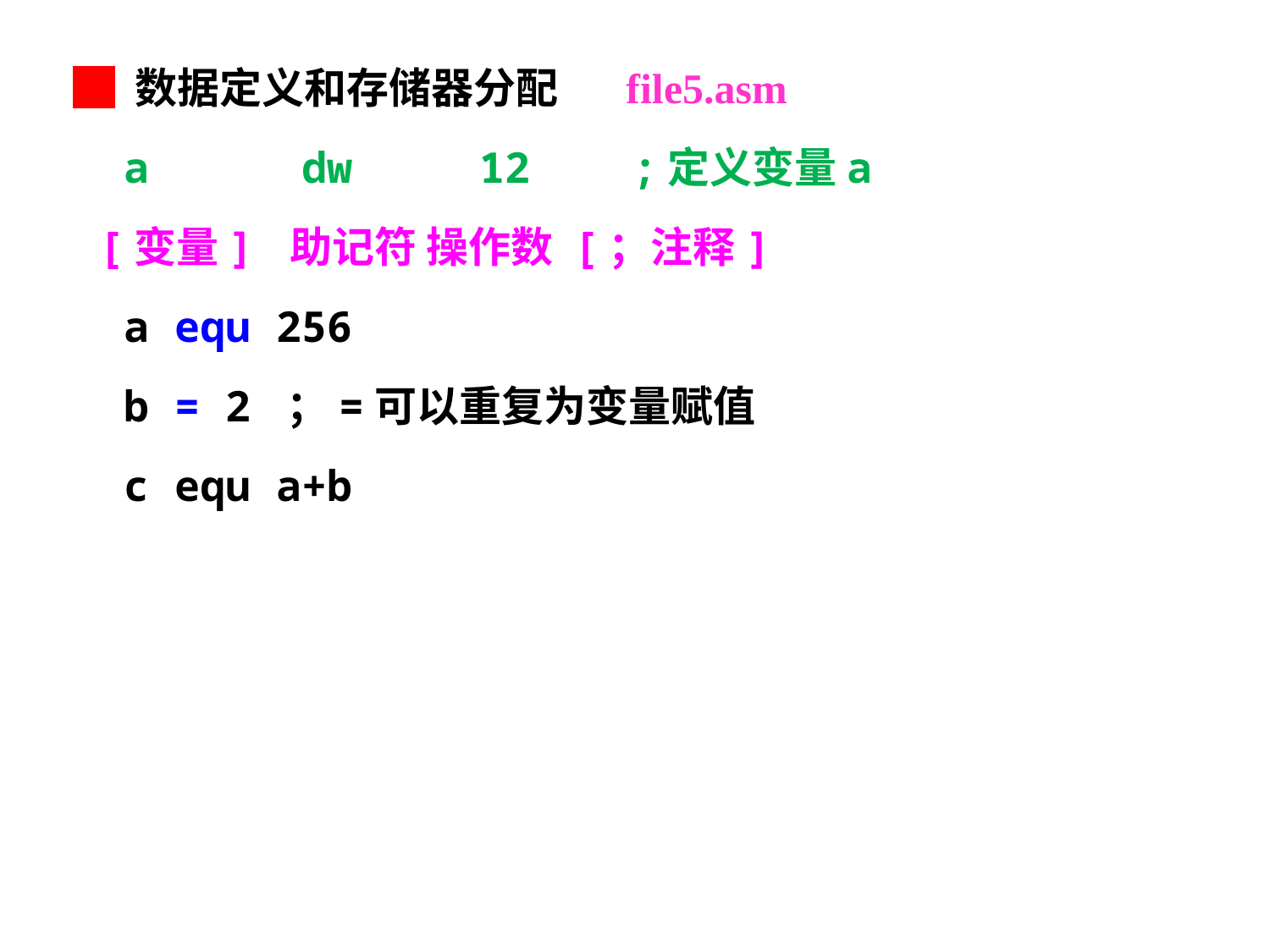

█ 数据定义和存储器分配      file5.asm
  a      dw     12    ;定义变量a
 [变量] 助记符 操作数 [；注释]
  a equ 256
  b = 2 ；=可以重复为变量赋值
  c equ a+b